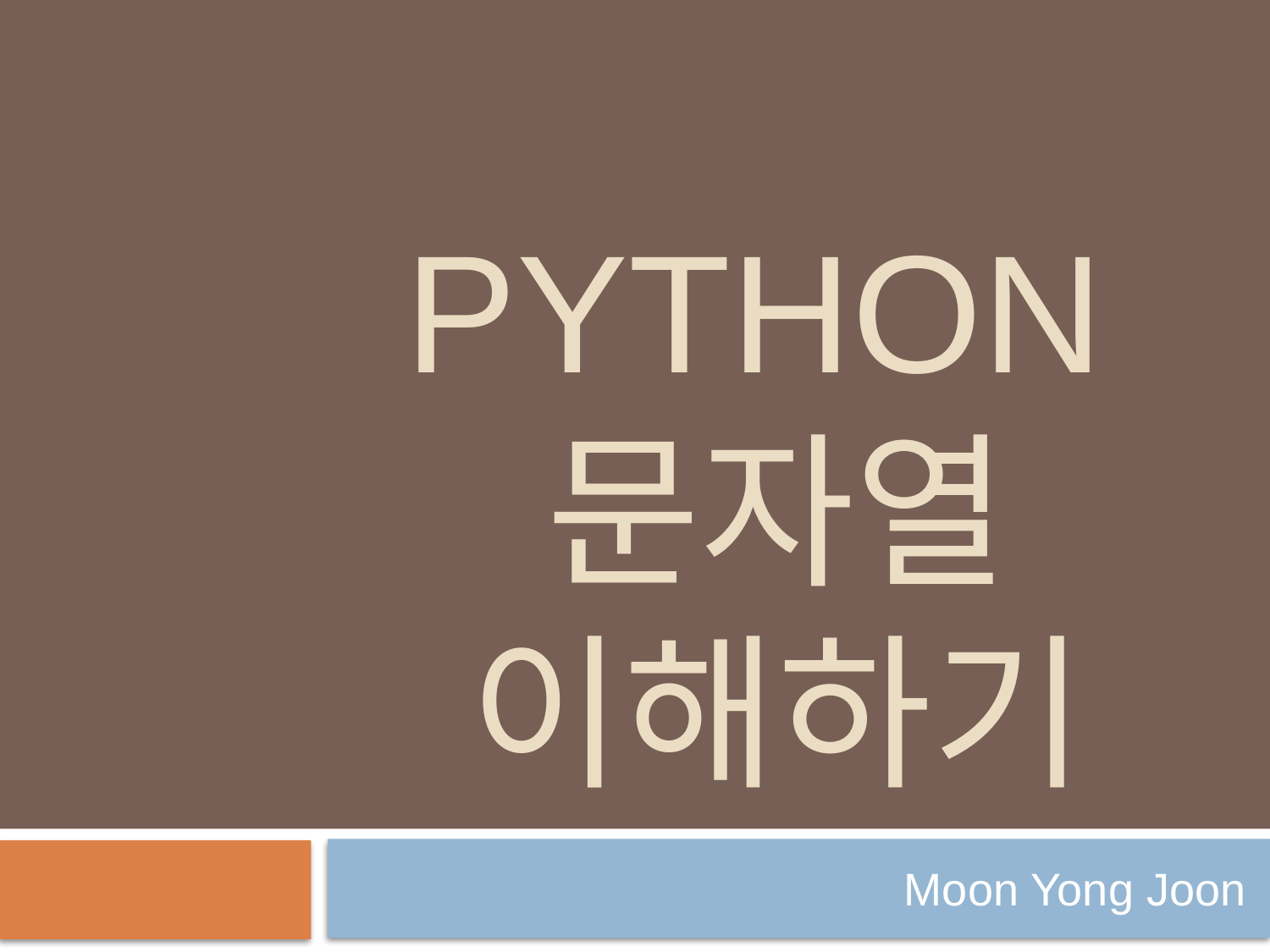

# Python 문자열 이해하기
Moon Yong Joon